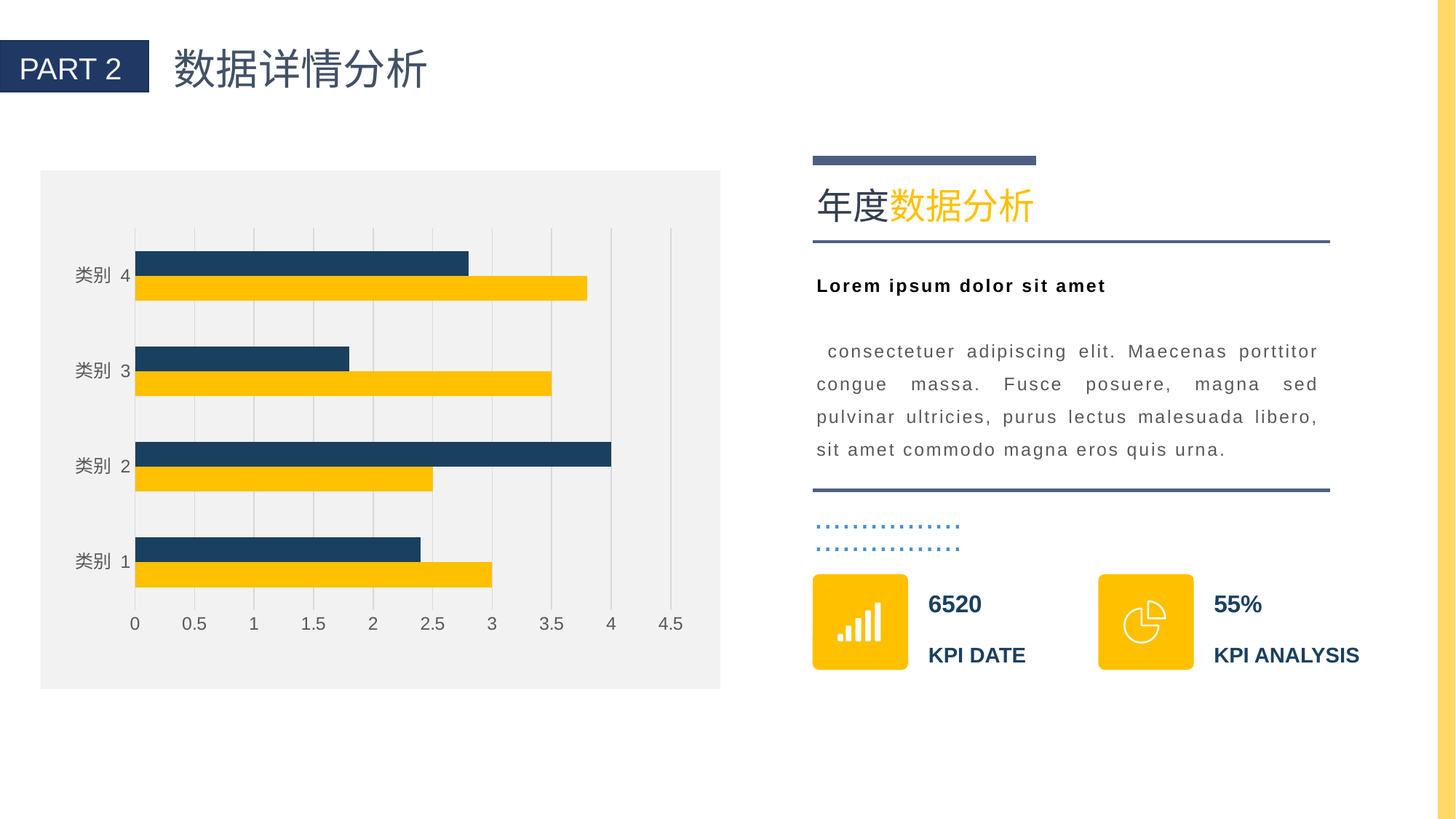

数据详情分析

PART 2

年度数据分析

### Chart

| Category | 系列 1 | 系列 2 |
|---|---|---|
| 类别 1 | 3.0 | 2.4 |
| 类别 2 | 2.5 | 4.0 |
| 类别 3 | 3.5 | 1.8 |
| 类别 4 | 3.8 | 2.8 |
Lorem ipsum dolor sit amet

 consectetuer adipiscing elit. Maecenas porttitor congue massa. Fusce posuere, magna sed pulvinar ultricies, purus lectus malesuada libero, sit amet commodo magna eros quis urna.
................
................
6520
55%

KPI DATE
KPI ANALYSIS